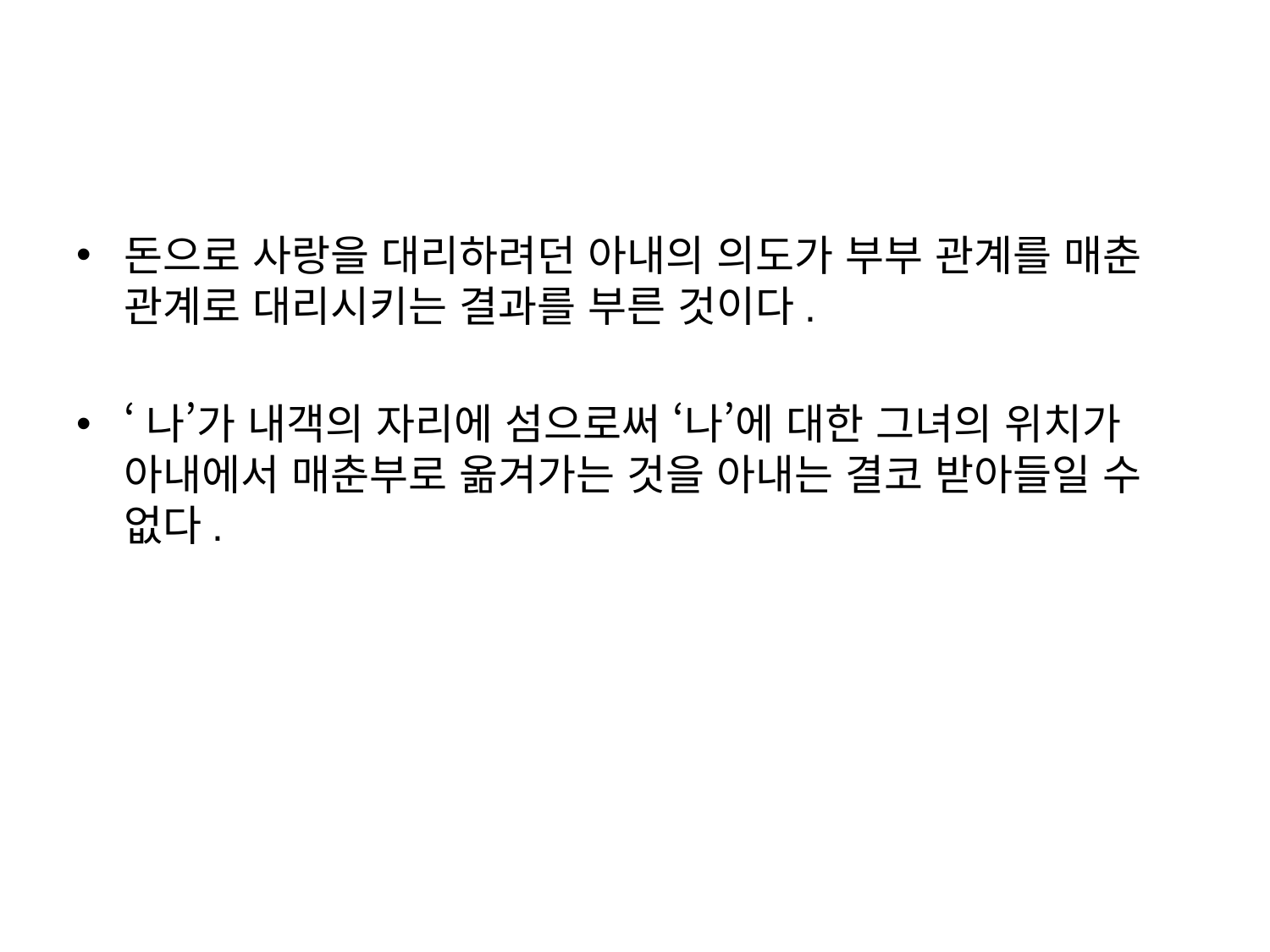

돈으로 사랑을 대리하려던 아내의 의도가 부부 관계를 매춘 관계로 대리시키는 결과를 부른 것이다.

‘나’가 내객의 자리에 섬으로써 ‘나’에 대한 그녀의 위치가 아내에서 매춘부로 옮겨가는 것을 아내는 결코 받아들일 수 없다.